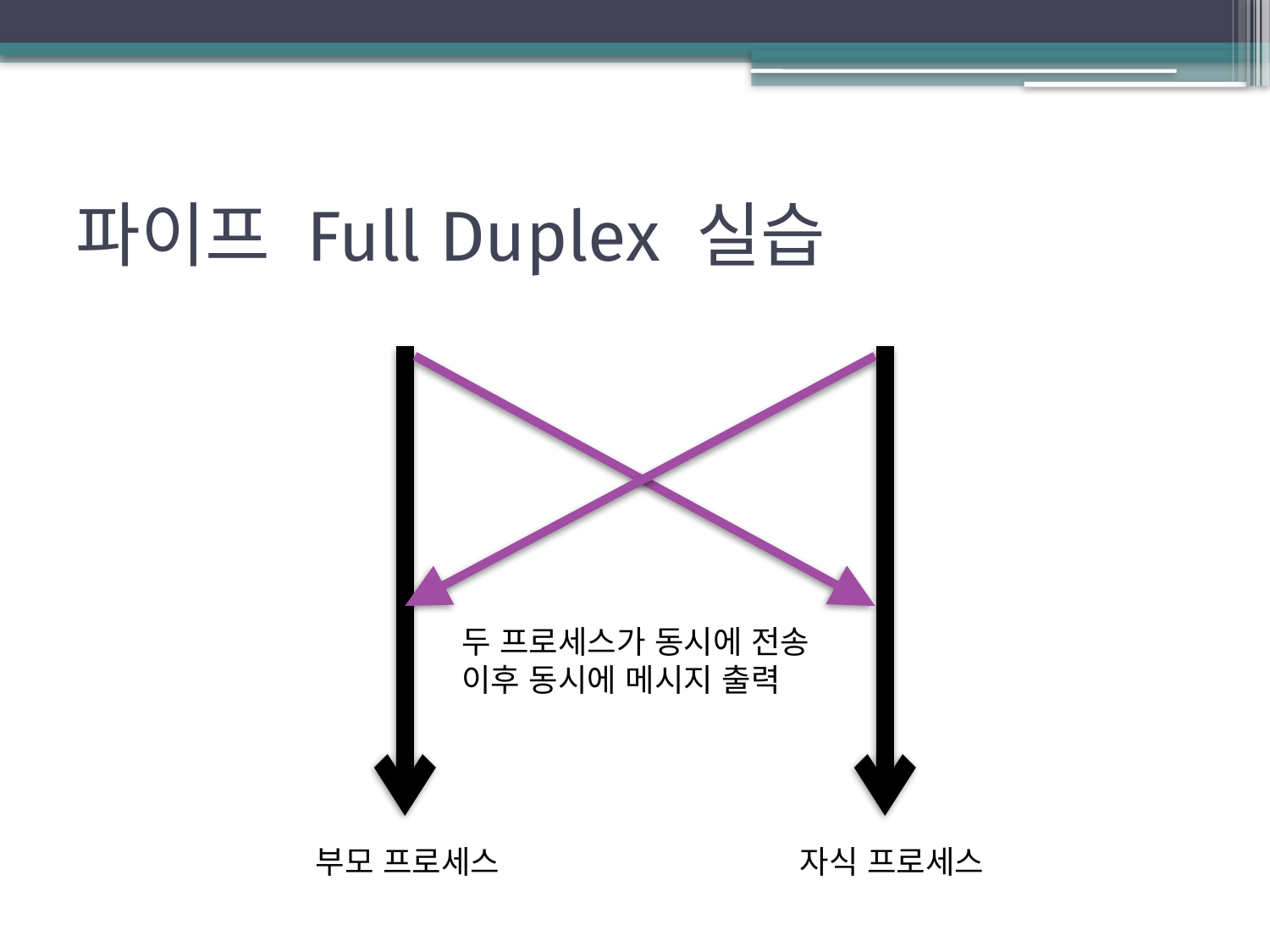

# 파이프 Full Duplex 실습
두 프로세스가 동시에 전송
이후 동시에 메시지 출력
부모 프로세스
자식 프로세스